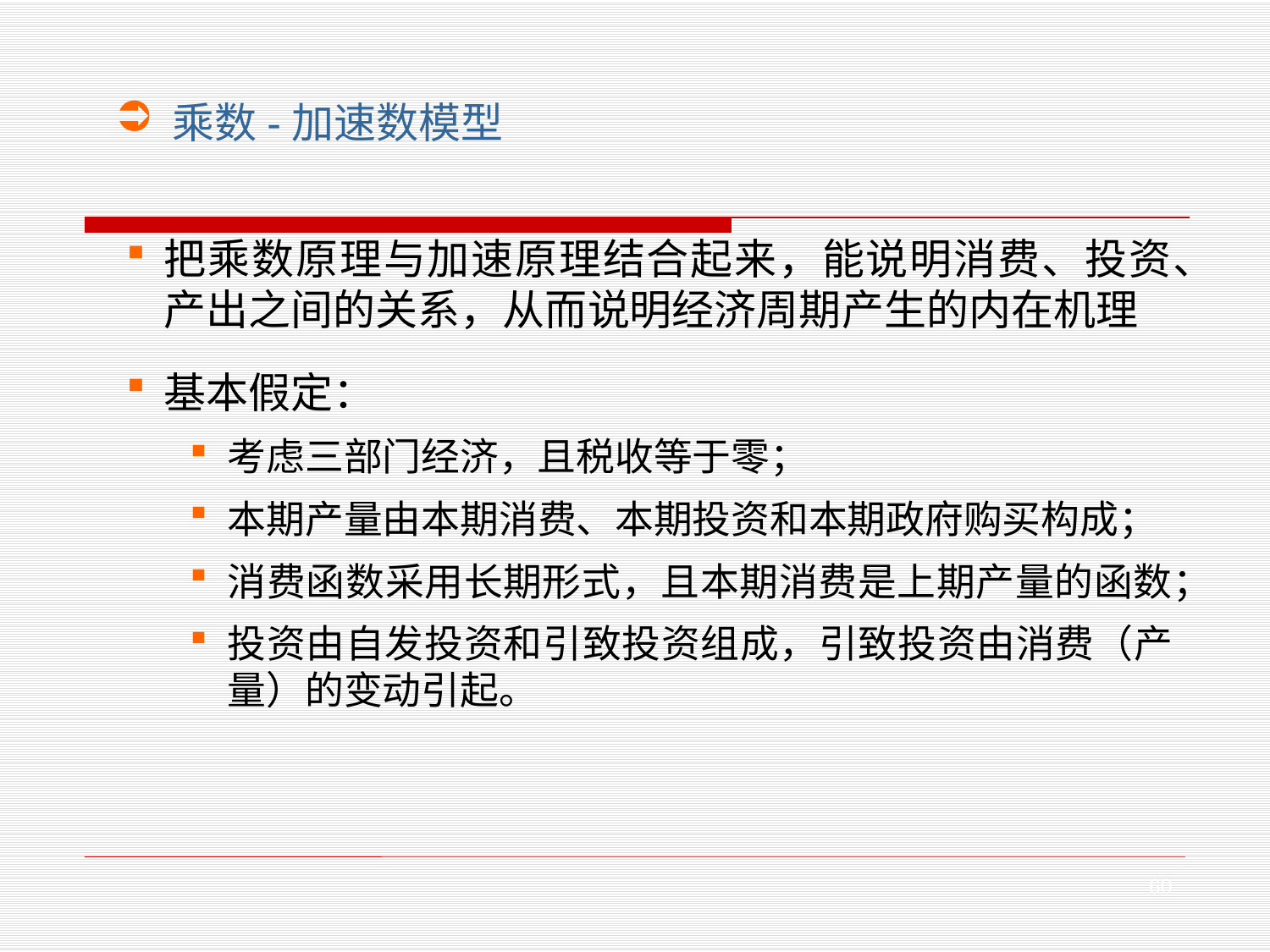

乘数-加速数模型
把乘数原理与加速原理结合起来，能说明消费、投资、产出之间的关系，从而说明经济周期产生的内在机理
基本假定：
考虑三部门经济，且税收等于零；
本期产量由本期消费、本期投资和本期政府购买构成；
消费函数采用长期形式，且本期消费是上期产量的函数；
投资由自发投资和引致投资组成，引致投资由消费（产量）的变动引起。
60